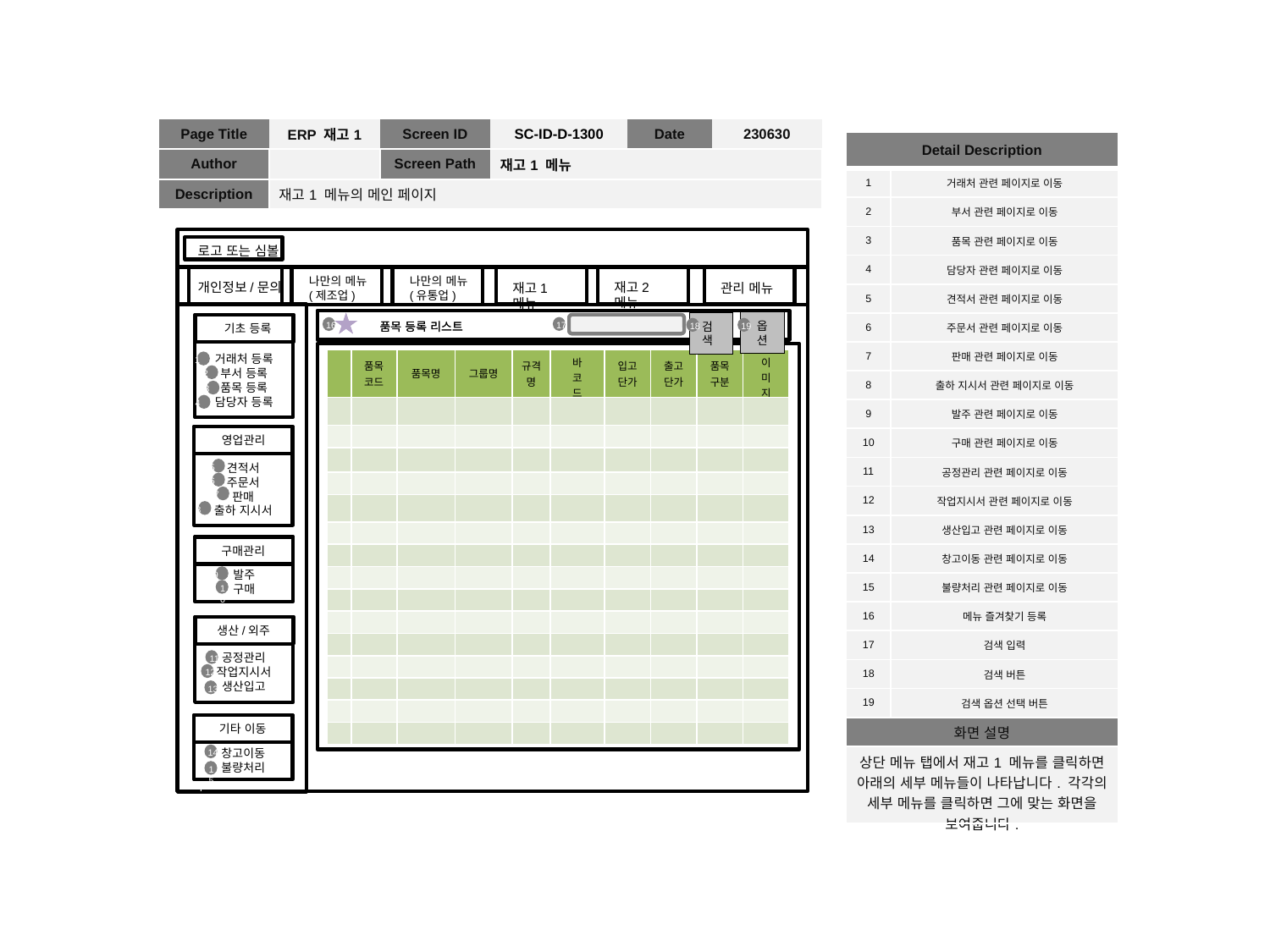

| Page Title | ERP 재고1 | Screen ID | SC-ID-D-1300 | Date | 230630 |
| --- | --- | --- | --- | --- | --- |
| Author |  | Screen Path | 재고1 메뉴 |  |  |
| Description | 재고1 메뉴의 메인 페이지 |  |  |  |  |
| Detail Description |  |
| --- | --- |
| 1 | 거래처 관련 페이지로 이동 |
| 2 | 부서 관련 페이지로 이동 |
| 3 | 품목 관련 페이지로 이동 |
| 4 | 담당자 관련 페이지로 이동 |
| 5 | 견적서 관련 페이지로 이동 |
| 6 | 주문서 관련 페이지로 이동 |
| 7 | 판매 관련 페이지로 이동 |
| 8 | 출하 지시서 관련 페이지로 이동 |
| 9 | 발주 관련 페이지로 이동 |
| 10 | 구매 관련 페이지로 이동 |
| 11 | 공정관리 관련 페이지로 이동 |
| 12 | 작업지시서 관련 페이지로 이동 |
| 13 | 생산입고 관련 페이지로 이동 |
| 14 | 창고이동 관련 페이지로 이동 |
| 15 | 불량처리 관련 페이지로 이동 |
| 16 | 메뉴 즐겨찾기 등록 |
| 17 | 검색 입력 |
| 18 | 검색 버튼 |
| 19 | 검색 옵션 선택 버튼 |
| 화면 설명 |  |
| 상단 메뉴 탭에서 재고1 메뉴를 클릭하면 아래의 세부 메뉴들이 나타납니다. 각각의 세부 메뉴를 클릭하면 그에 맞는 화면을 보여줍니다. |  |

로고 또는 심볼

나만의 메뉴(제조업)
나만의 메뉴(유통업)
재고2 메뉴
개인정보/문의
재고1 메뉴
관리 메뉴

옵션
옵션

검색
품목 등록 리스트
품목 등록 리스트
17
16
18
19

기초 등록

거래처 등록
부서 등록
품목 등록
담당자 등록
1
|  | 품목 코드 | 품목명 | 그룹명 | 규격명 | 바 코 드 | 입고단가 | 출고단가 | 품목구분 | 이 미 지 |
| --- | --- | --- | --- | --- | --- | --- | --- | --- | --- |
|  |  |  |  |  |  |  |  |  |  |
|  |  |  |  |  |  |  |  |  |  |
|  |  |  |  |  |  |  |  |  |  |
|  |  |  |  |  |  |  |  |  |  |
|  |  |  |  |  |  |  |  |  |  |
|  |  |  |  |  |  |  |  |  |  |
|  |  |  |  |  |  |  |  |  |  |
|  |  |  |  |  |  |  |  |  |  |
|  |  |  |  |  |  |  |  |  |  |
|  |  |  |  |  |  |  |  |  |  |
|  |  |  |  |  |  |  |  |  |  |
|  |  |  |  |  |  |  |  |  |  |
|  |  |  |  |  |  |  |  |  |  |
|  |  |  |  |  |  |  |  |  |  |
|  |  |  |  |  |  |  |  |  |  |

2

3

4

영업관리
3
견적서
주문서
판매
출하 지시서
5

6

7
4

8

구매관리
발주
구매
3
9

10

4

생산/외주
공정관리
작업지시서
생산입고
11

12

13

기타 이동
창고이동
불량처리
14
3

15

4